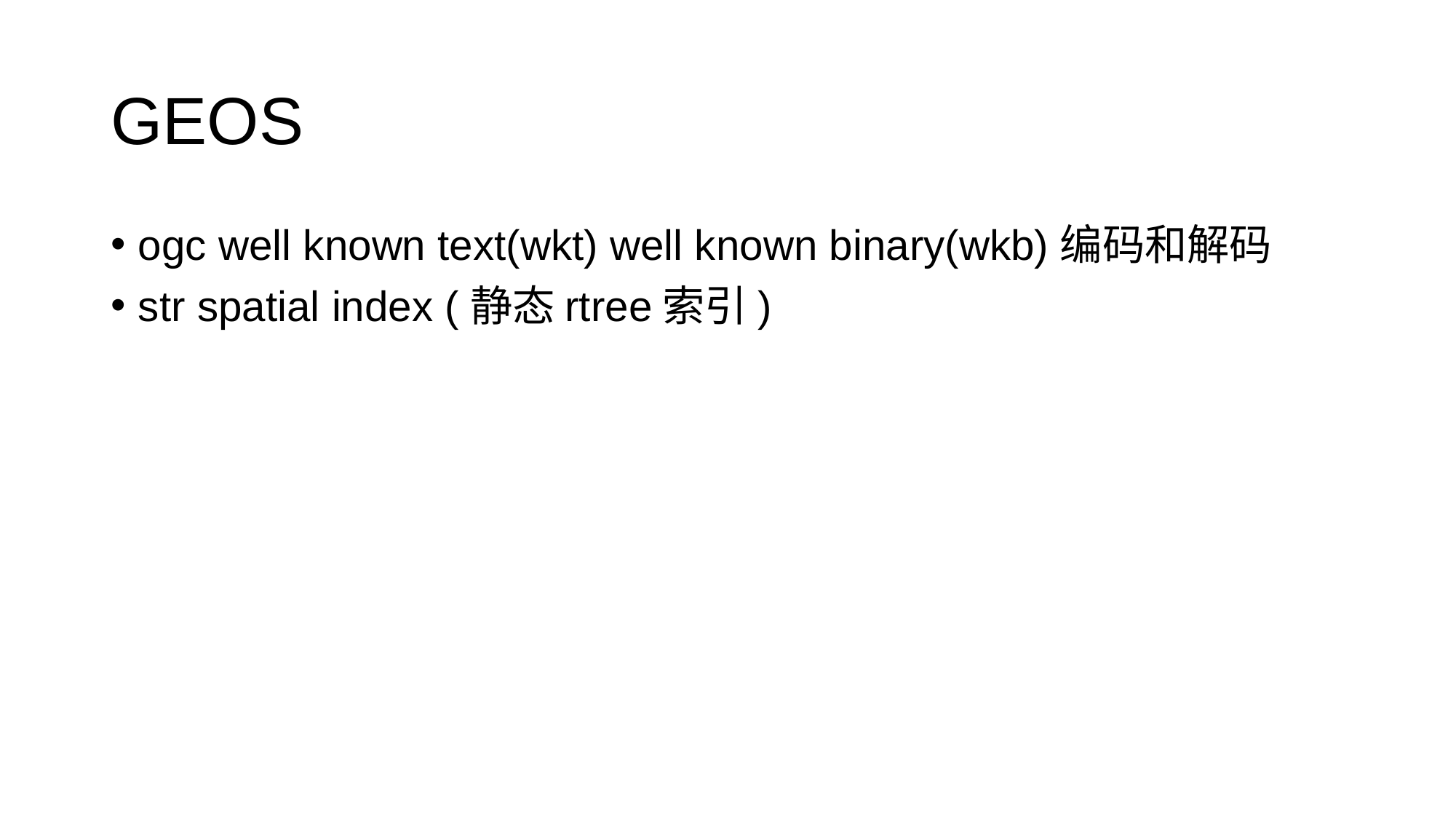

# GEOS
ogc well known text(wkt) well known binary(wkb)编码和解码
str spatial index (静态rtree索引)